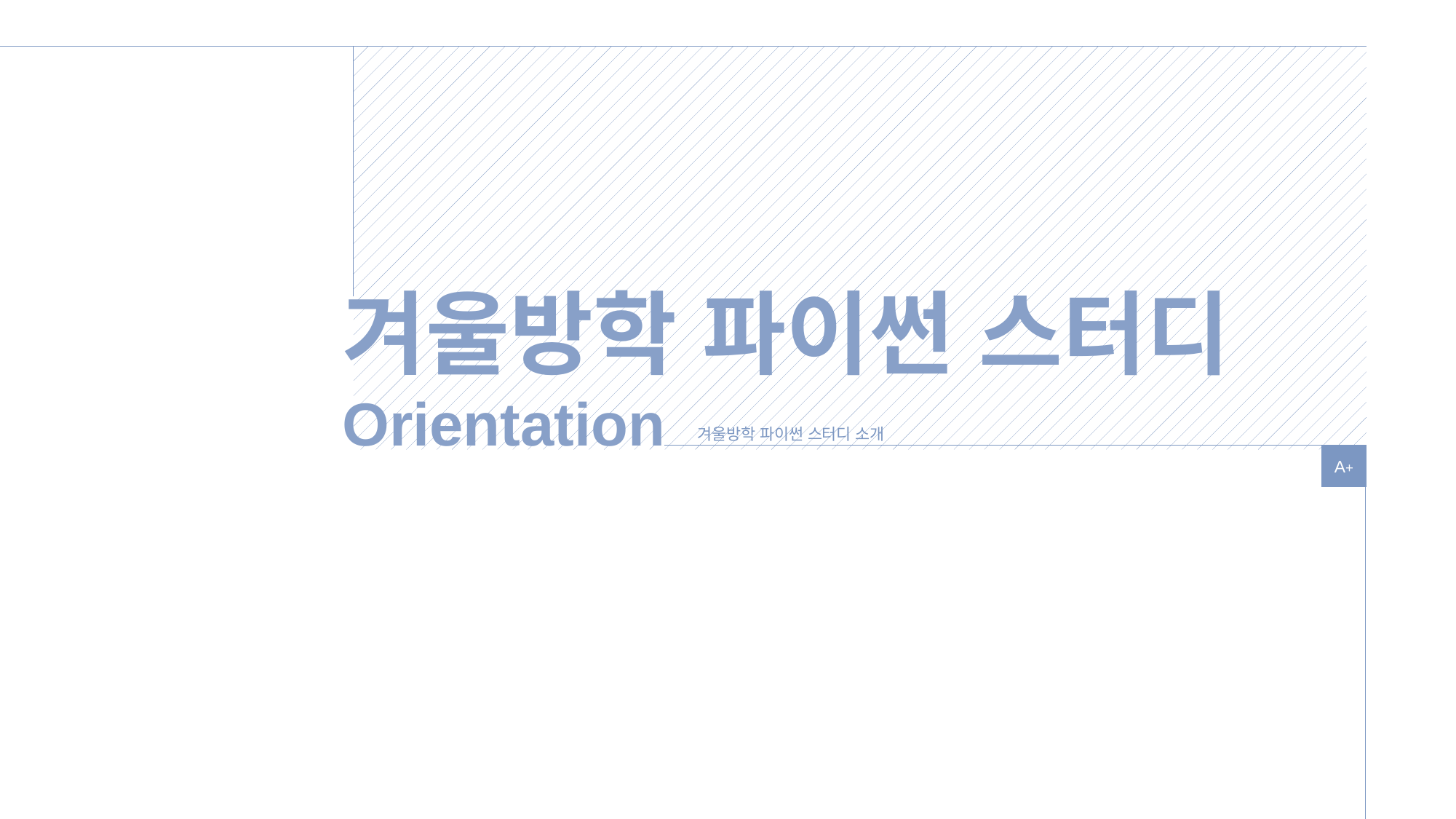

겨울방학 파이썬 스터디
Orientation
겨울방학 파이썬 스터디 소개
A+